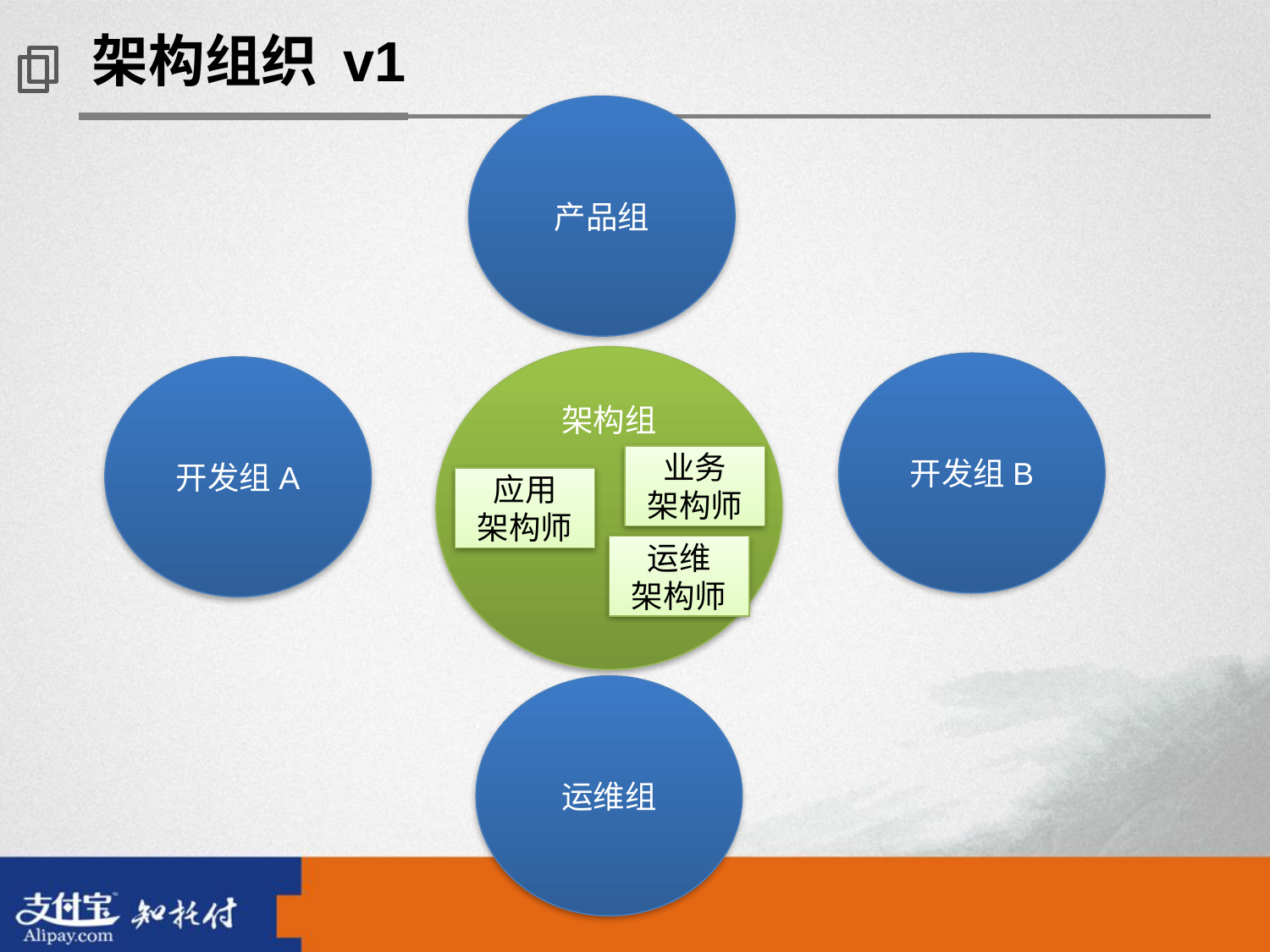

架构组织 v1
产品组
架构组
开发组B
开发组A
业务
架构师
应用
架构师
运维
架构师
运维组